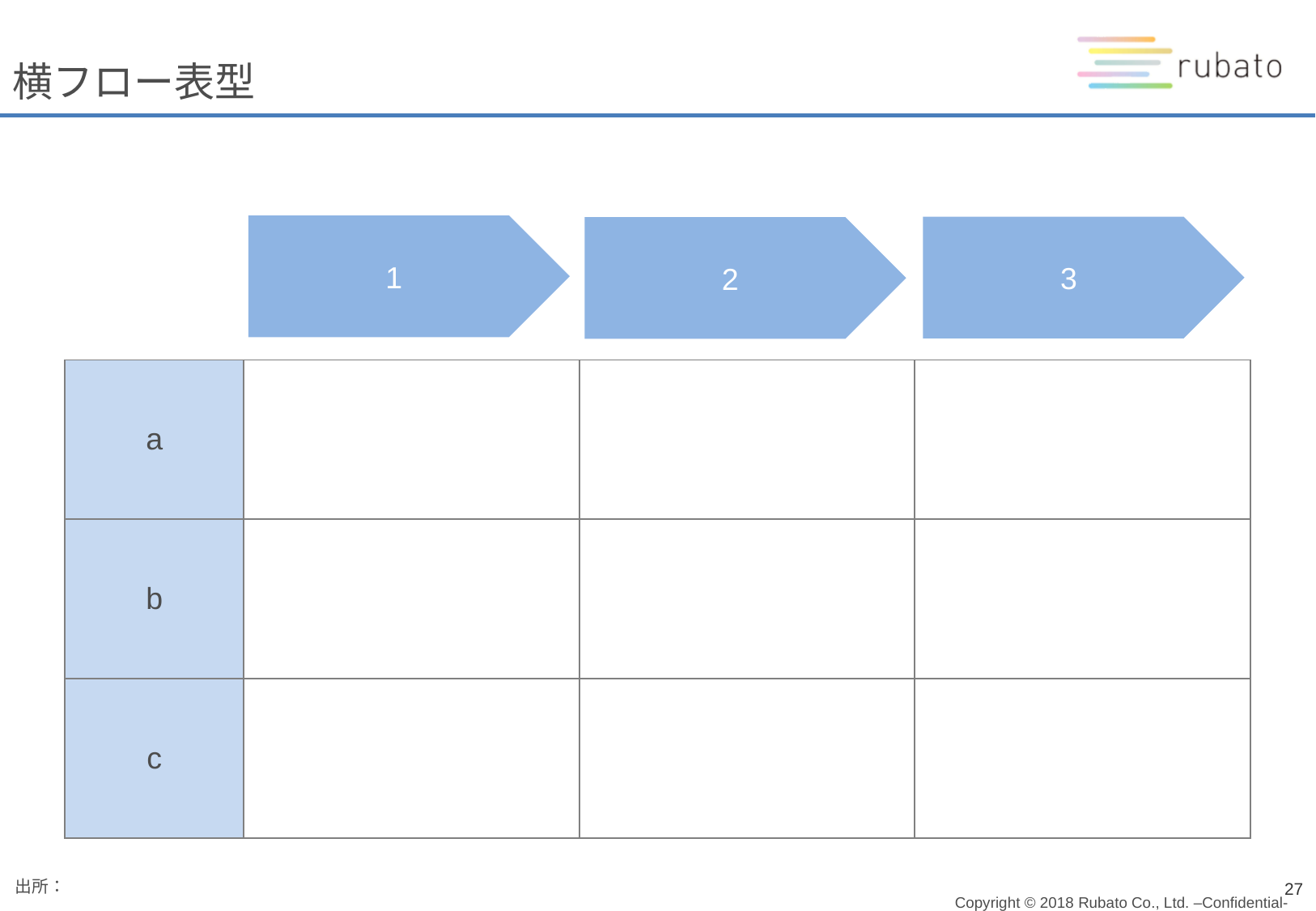

# 横フロー表型

1
3
2
| a |  |  |  |
| --- | --- | --- | --- |
| b |  |  |  |
| c |  |  |  |
出所：
27